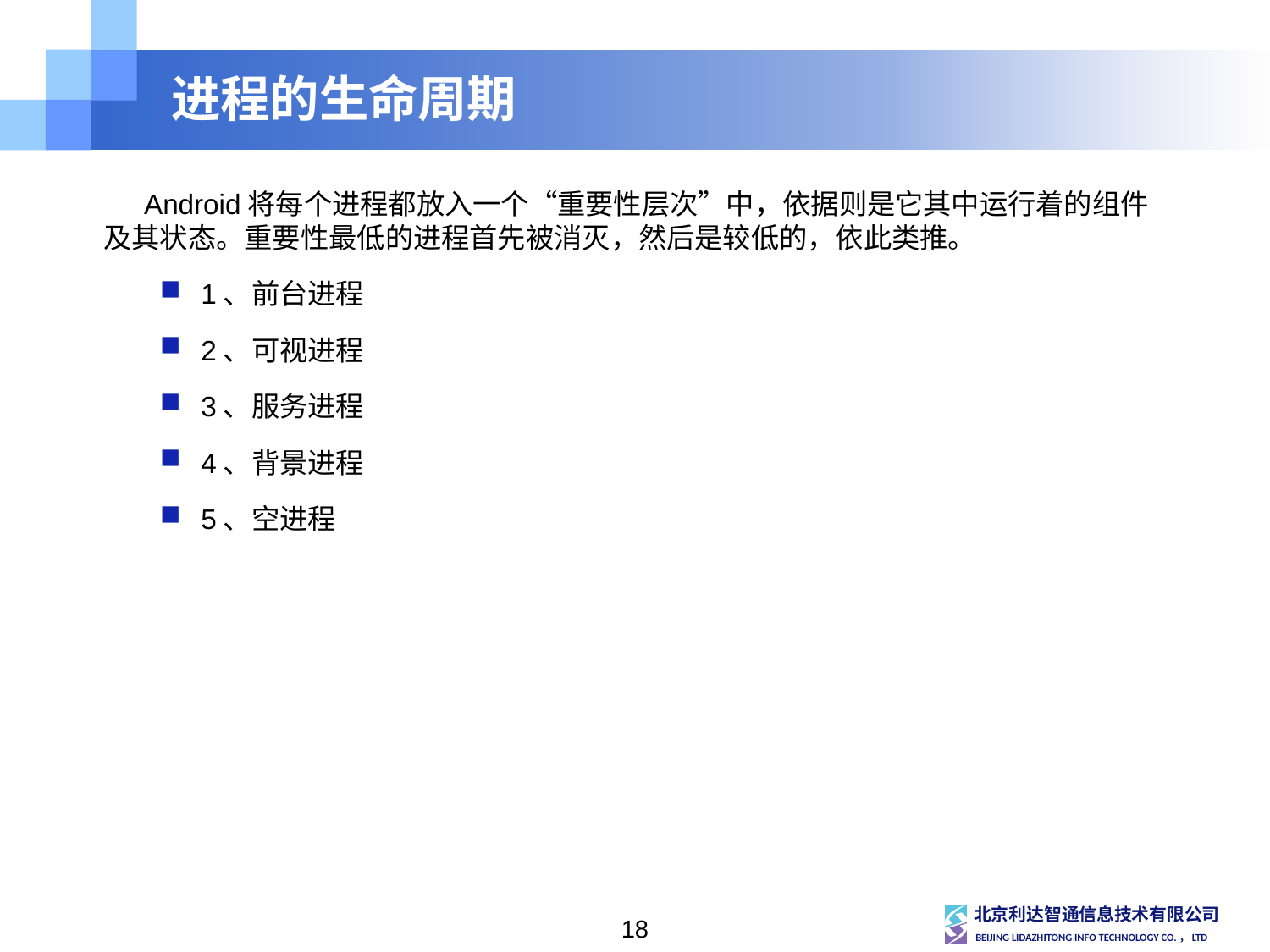

# 进程的生命周期
Android将每个进程都放入一个“重要性层次”中，依据则是它其中运行着的组件及其状态。重要性最低的进程首先被消灭，然后是较低的，依此类推。
1、前台进程
2、可视进程
3、服务进程
4、背景进程
5、空进程

18